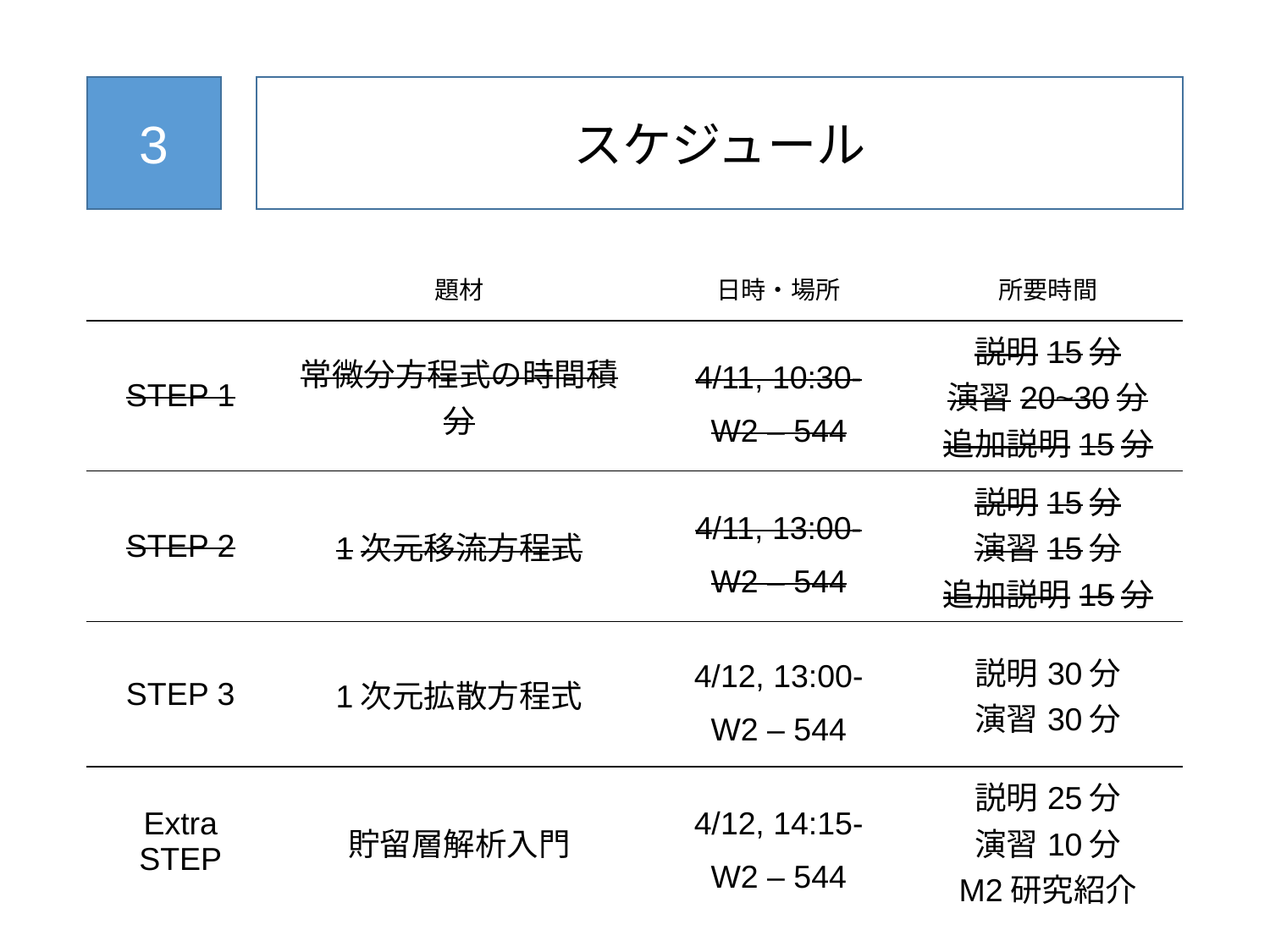

3
スケジュール
|  | 題材 | 日時・場所 | 所要時間 |
| --- | --- | --- | --- |
| STEP 1 | 常微分方程式の時間積分 | 4/11, 10:30- W2 – 544 | 説明15分 演習20~30分 追加説明15分 |
| STEP 2 | 1次元移流方程式 | 4/11, 13:00- W2 – 544 | 説明15分 演習15分 追加説明15分 |
| STEP 3 | 1次元拡散方程式 | 4/12, 13:00- W2 – 544 | 説明30分 演習30分 |
| Extra STEP | 貯留層解析入門 | 4/12, 14:15- W2 – 544 | 説明25分 演習10分 M2研究紹介 |